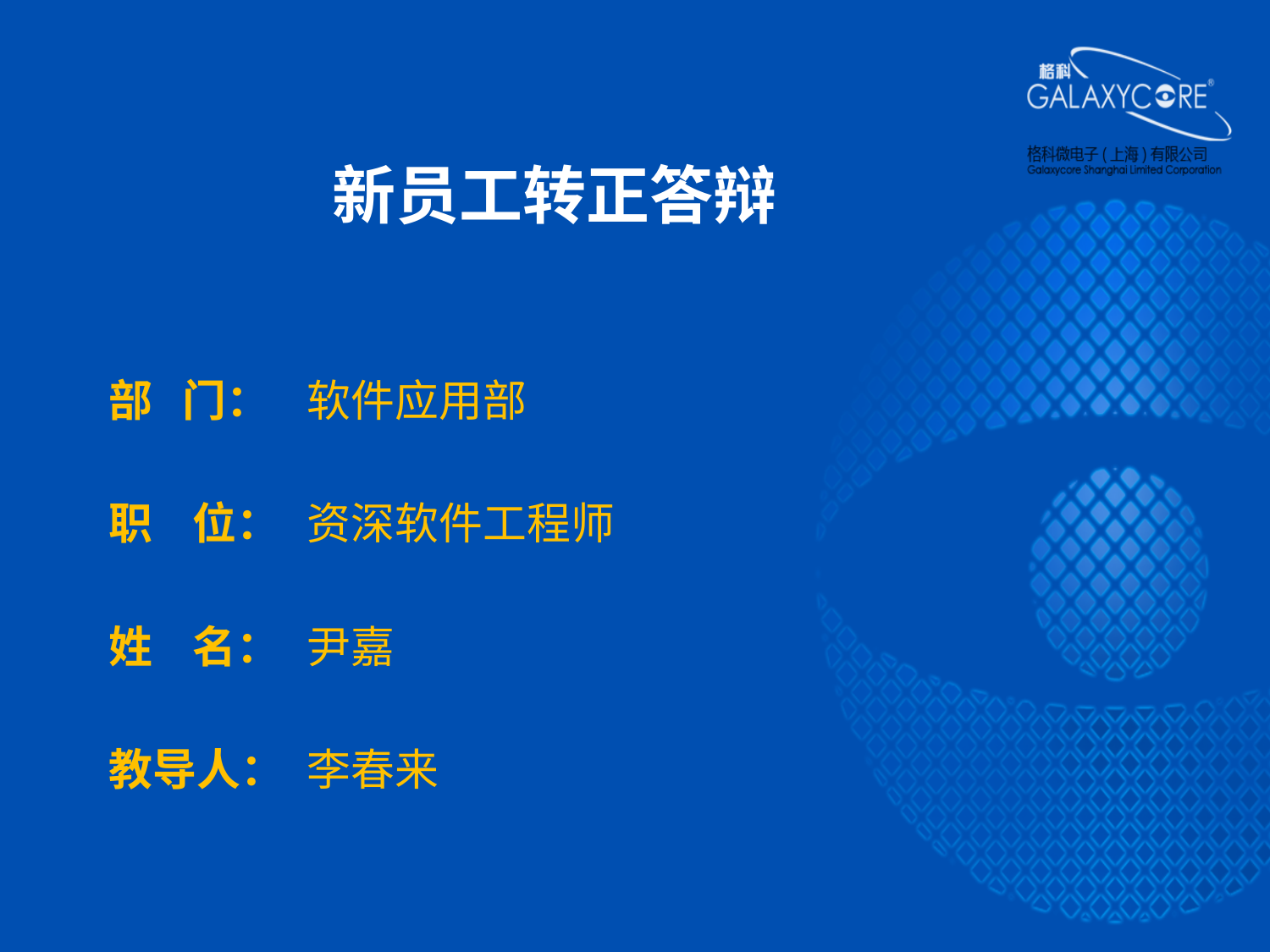

# 新员工转正答辩
部   门：	软件应用部

职    位：	资深软件工程师

姓    名：	尹嘉

教导人：	李春来